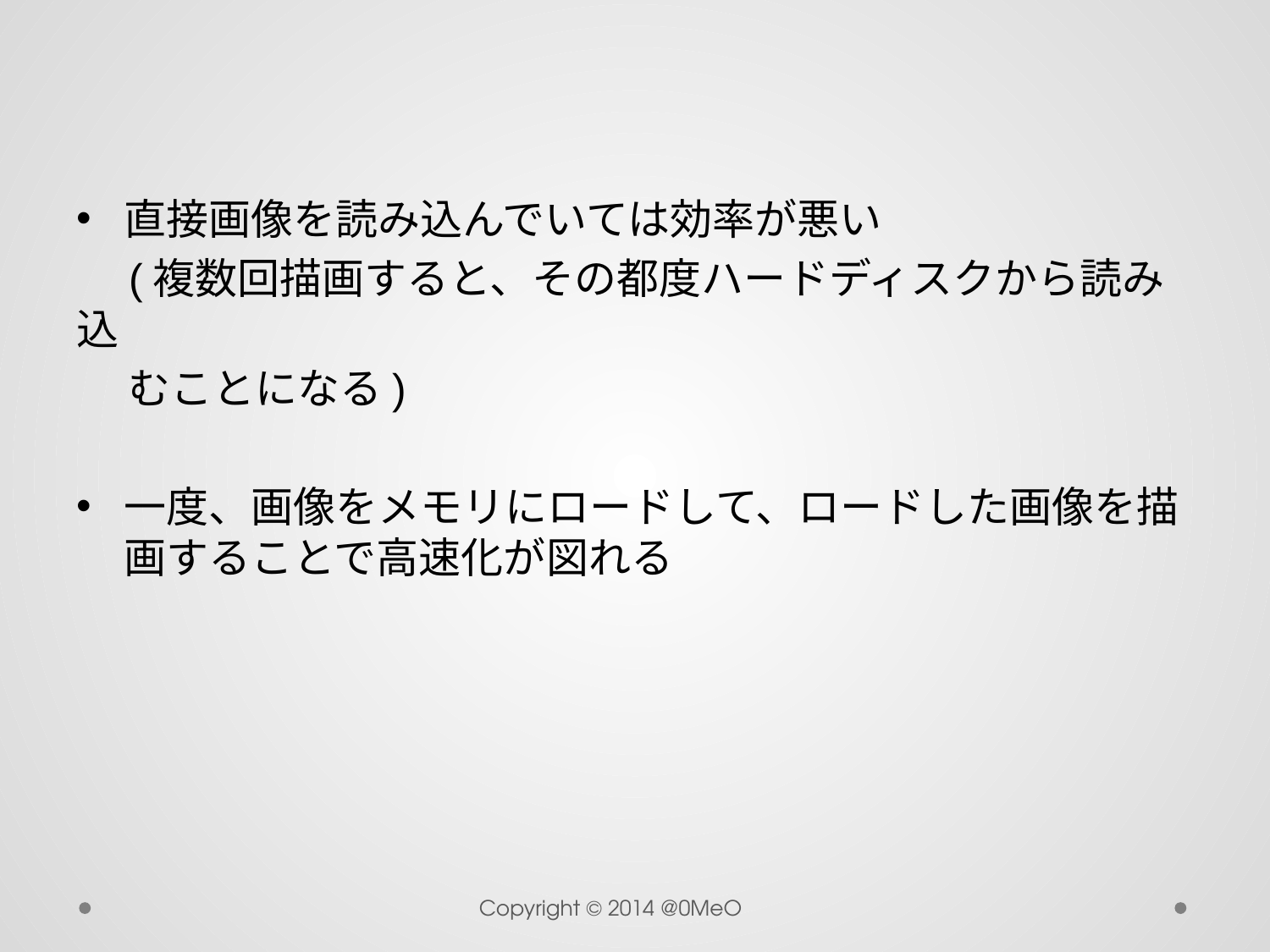

#
直接画像を読み込んでいては効率が悪い
　(複数回描画すると、その都度ハードディスクから読み込
　 むことになる)

一度、画像をメモリにロードして、ロードした画像を描画することで高速化が図れる